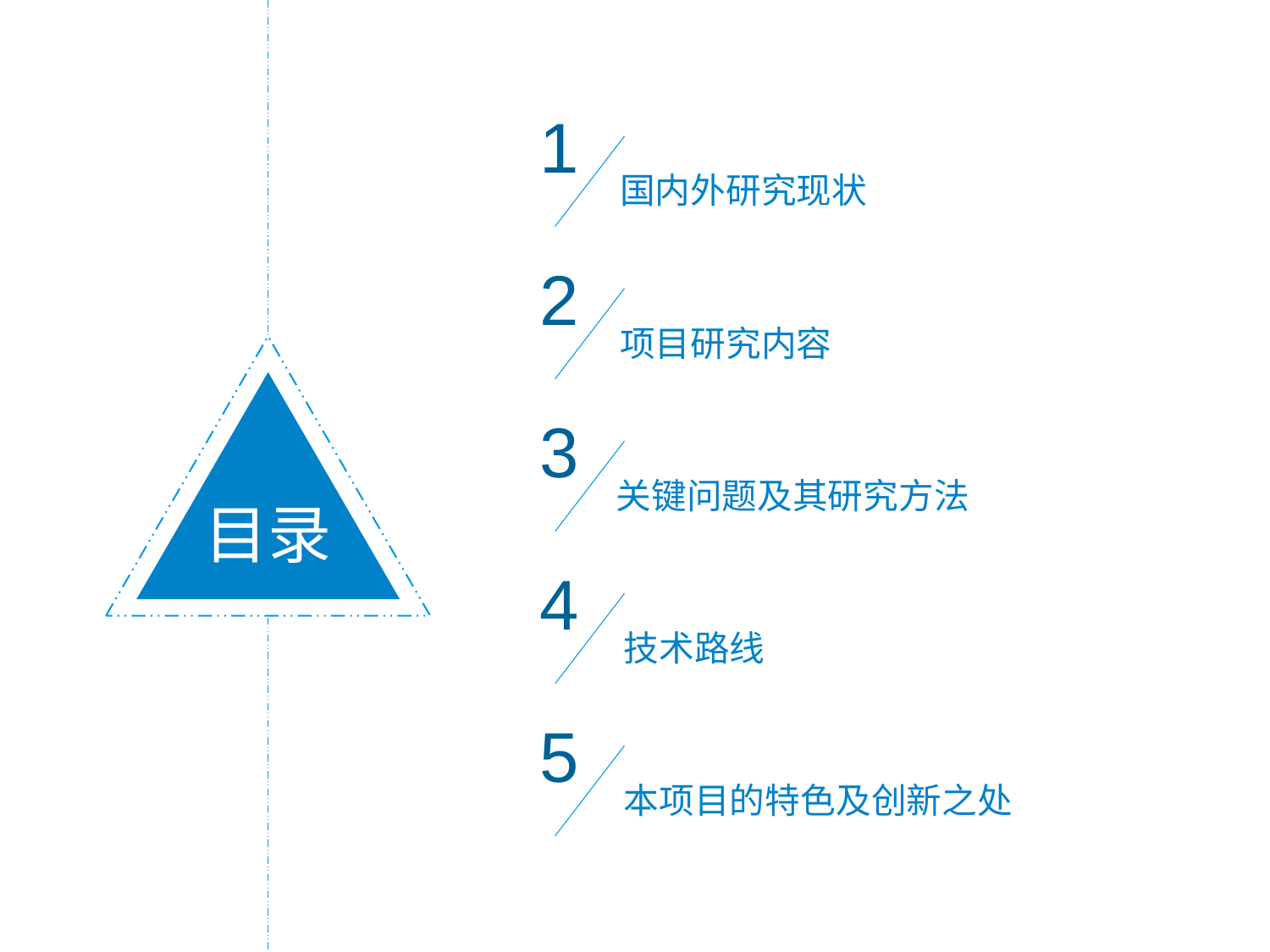

1
国内外研究现状
2
项目研究内容

目录
3
关键问题及其研究方法
4
技术路线
5
本项目的特色及创新之处